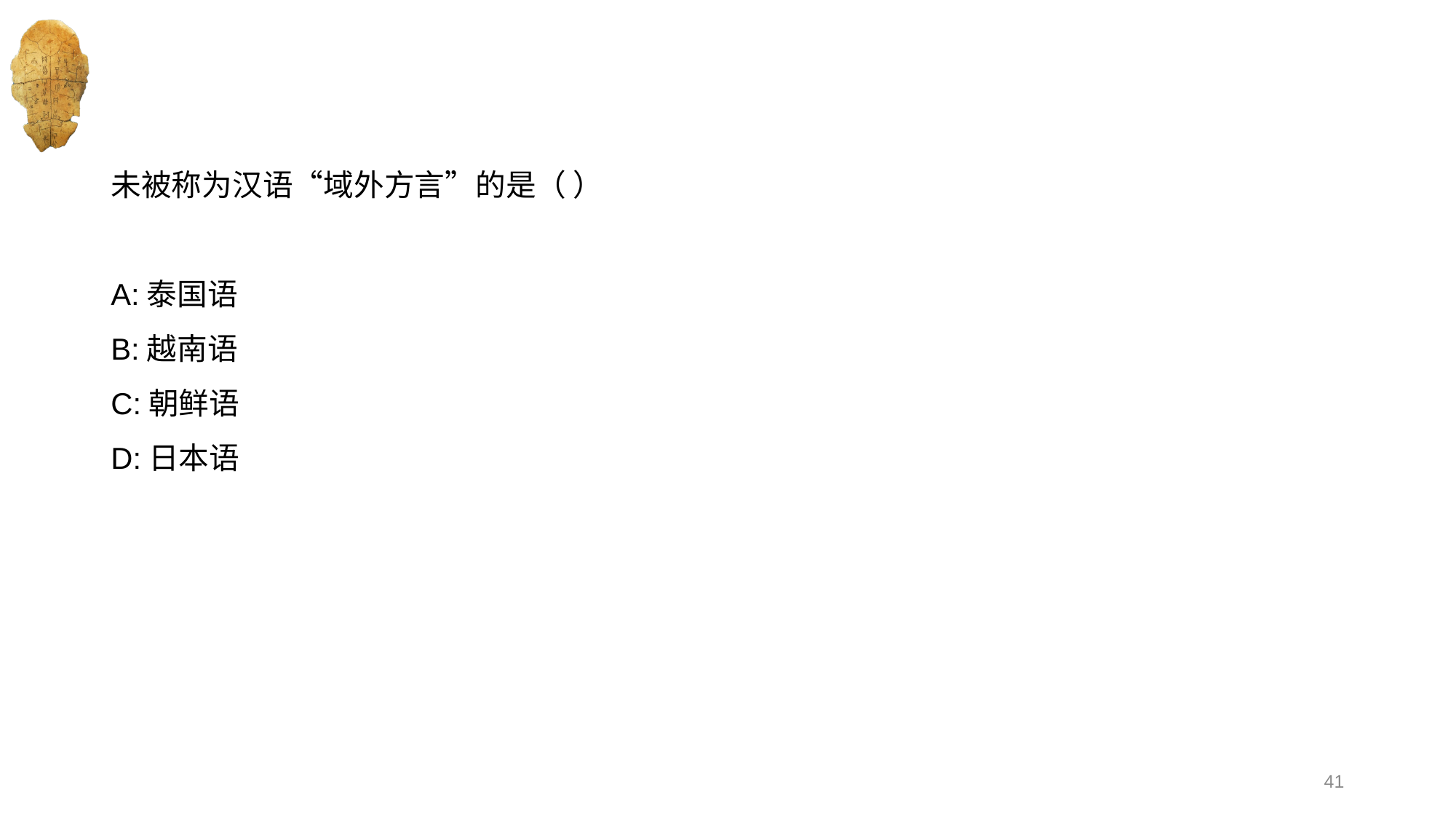

#
未被称为汉语“域外方言”的是（ ）

A:泰国语
B:越南语
C:朝鲜语
D:日本语

41